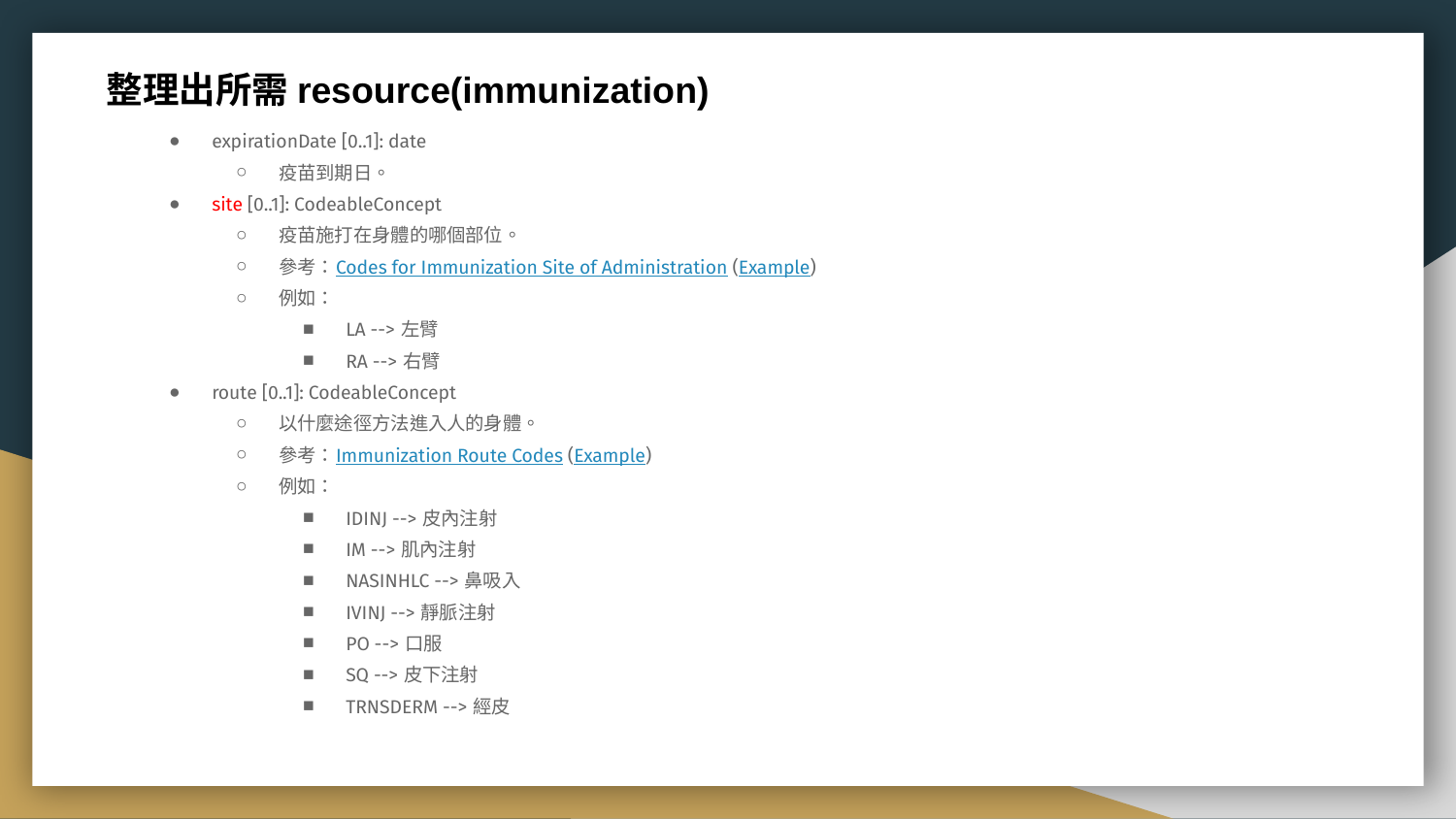

整理出所需resource(immunization)

expirationDate [0..1]: date
疫苗到期日。
site [0..1]: CodeableConcept
疫苗施打在身體的哪個部位。
參考：Codes for Immunization Site of Administration (Example)
例如：
LA --> 左臂
RA --> 右臂
route [0..1]: CodeableConcept
以什麼途徑方法進入人的身體。
參考：Immunization Route Codes (Example)
例如：
IDINJ --> 皮內注射
IM --> 肌內注射
NASINHLC --> 鼻吸入
IVINJ --> 靜脈注射
PO --> 口服
SQ --> 皮下注射
TRNSDERM --> 經皮